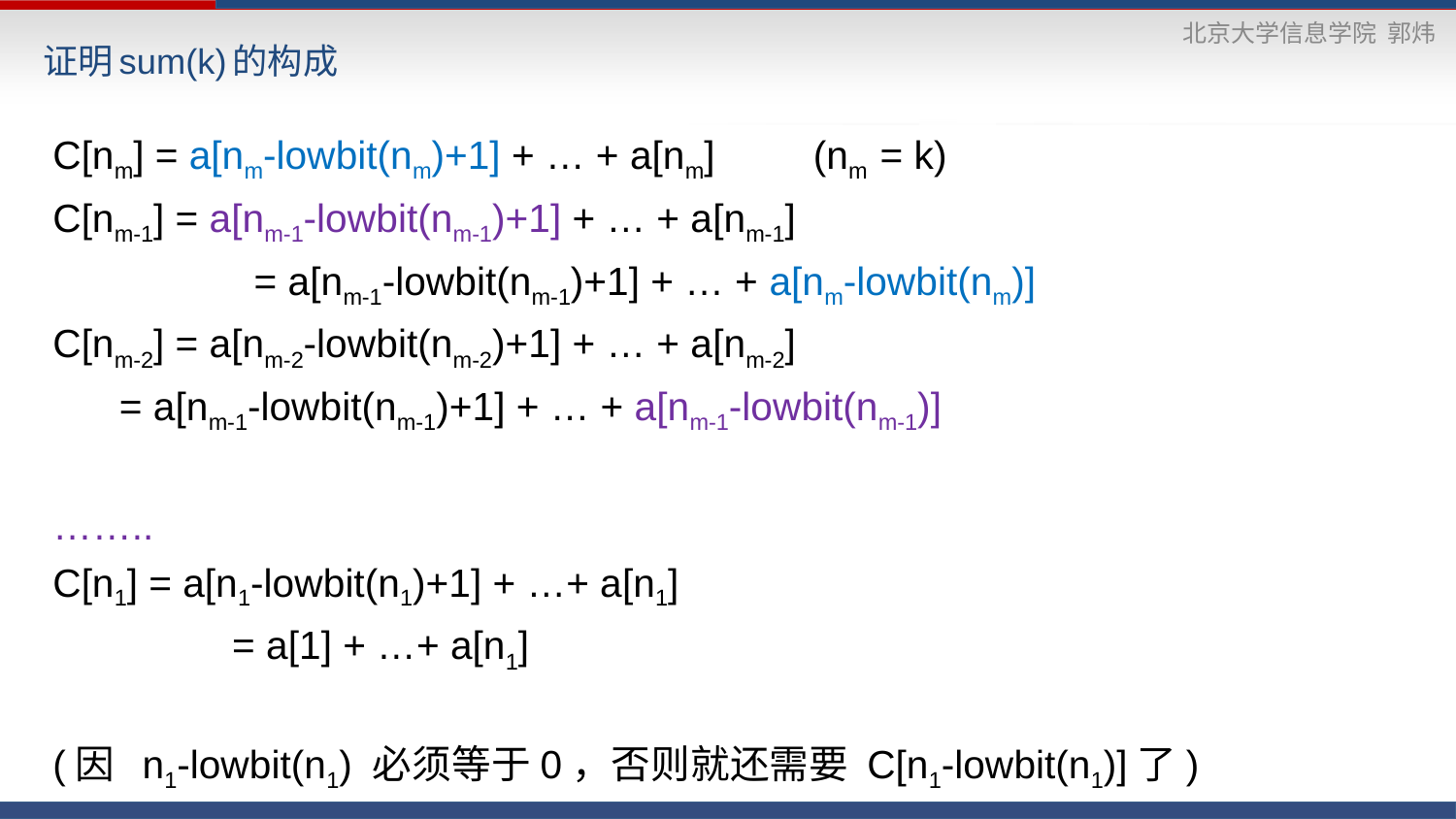

# 证明sum(k)的构成
C[nm] = a[nm-lowbit(nm)+1] + … + a[nm]         (nm  = k)
C[nm-1] = a[nm-1-lowbit(nm-1)+1] + … + a[nm-1]
		  = a[nm-1-lowbit(nm-1)+1] + … + a[nm-lowbit(nm)]
C[nm-2] = a[nm-2-lowbit(nm-2)+1] + … + a[nm-2]
	   = a[nm-1-lowbit(nm-1)+1] + … + a[nm-1-lowbit(nm-1)]

……..
C[n1] = a[n1-lowbit(n1)+1] + …+ a[n1]
		= a[1] + …+ a[n1]

(因  n1-lowbit(n1) 必须等于0，否则就还需要 C[n1-lowbit(n1)]了)